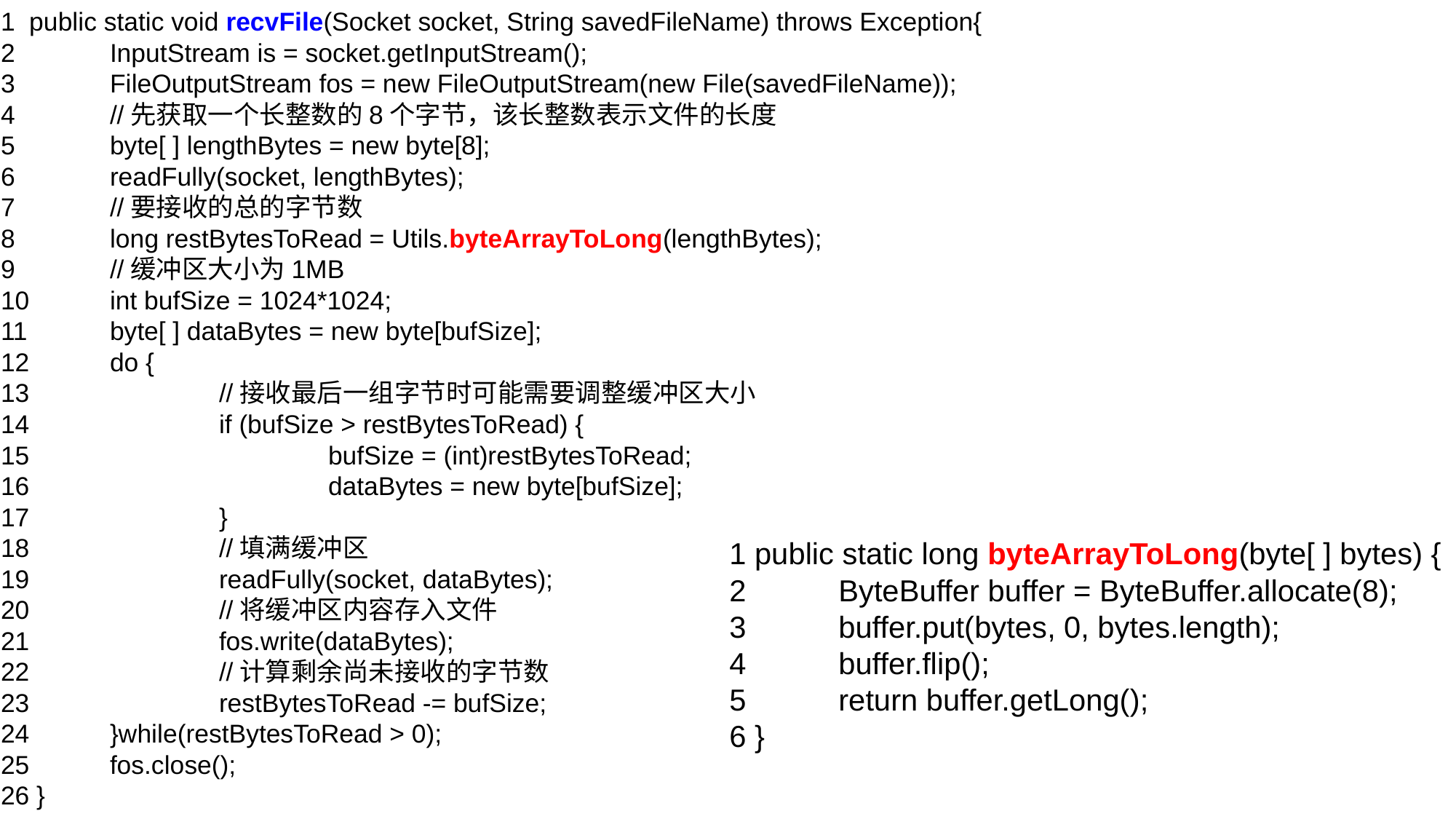

1  public static void recvFile(Socket socket, String savedFileName) throws Exception{
2  	InputStream is = socket.getInputStream();
3  	FileOutputStream fos = new FileOutputStream(new File(savedFileName));
4  	//先获取一个长整数的8个字节，该长整数表示文件的长度
5  	byte[ ] lengthBytes = new byte[8];
6  	readFully(socket, lengthBytes);
7  	//要接收的总的字节数
8  	long restBytesToRead = Utils.byteArrayToLong(lengthBytes);
9  	//缓冲区大小为1MB
10 	int bufSize = 1024*1024;
11 	byte[ ] dataBytes = new byte[bufSize];
12 	do {
13 		//接收最后一组字节时可能需要调整缓冲区大小
14 		if (bufSize > restBytesToRead) {
15 			bufSize = (int)restBytesToRead;
16 			dataBytes = new byte[bufSize];
17 		}
18 		//填满缓冲区
19 		readFully(socket, dataBytes);
20 		//将缓冲区内容存入文件
21 		fos.write(dataBytes);
22 		//计算剩余尚未接收的字节数
23 		restBytesToRead -= bufSize;
24 	}while(restBytesToRead > 0);
25 	fos.close();
26 }
1 public static long byteArrayToLong(byte[ ] bytes) {
2 	ByteBuffer buffer = ByteBuffer.allocate(8);
3 	buffer.put(bytes, 0, bytes.length);
4 	buffer.flip();
5 	return buffer.getLong();
6 }